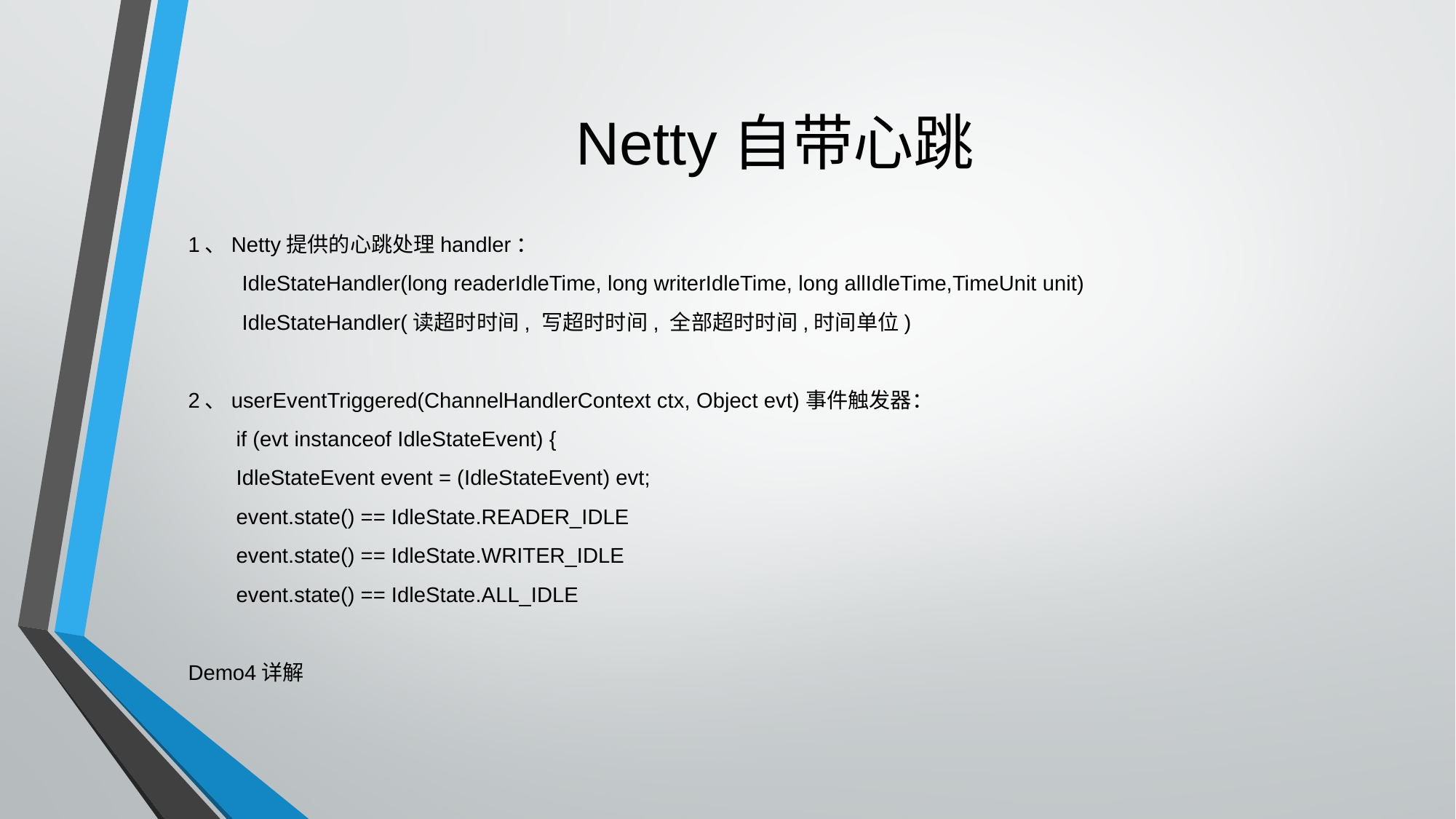

# Netty自带心跳
1、Netty提供的心跳处理handler：
         IdleStateHandler(long readerIdleTime, long writerIdleTime, long allIdleTime,TimeUnit unit)
         IdleStateHandler(读超时时间, 写超时时间, 全部超时时间,时间单位)

2、userEventTriggered(ChannelHandlerContext ctx, Object evt)事件触发器：
        if (evt instanceof IdleStateEvent) {
        IdleStateEvent event = (IdleStateEvent) evt;
        event.state() == IdleState.READER_IDLE
        event.state() == IdleState.WRITER_IDLE
        event.state() == IdleState.ALL_IDLE

Demo4详解